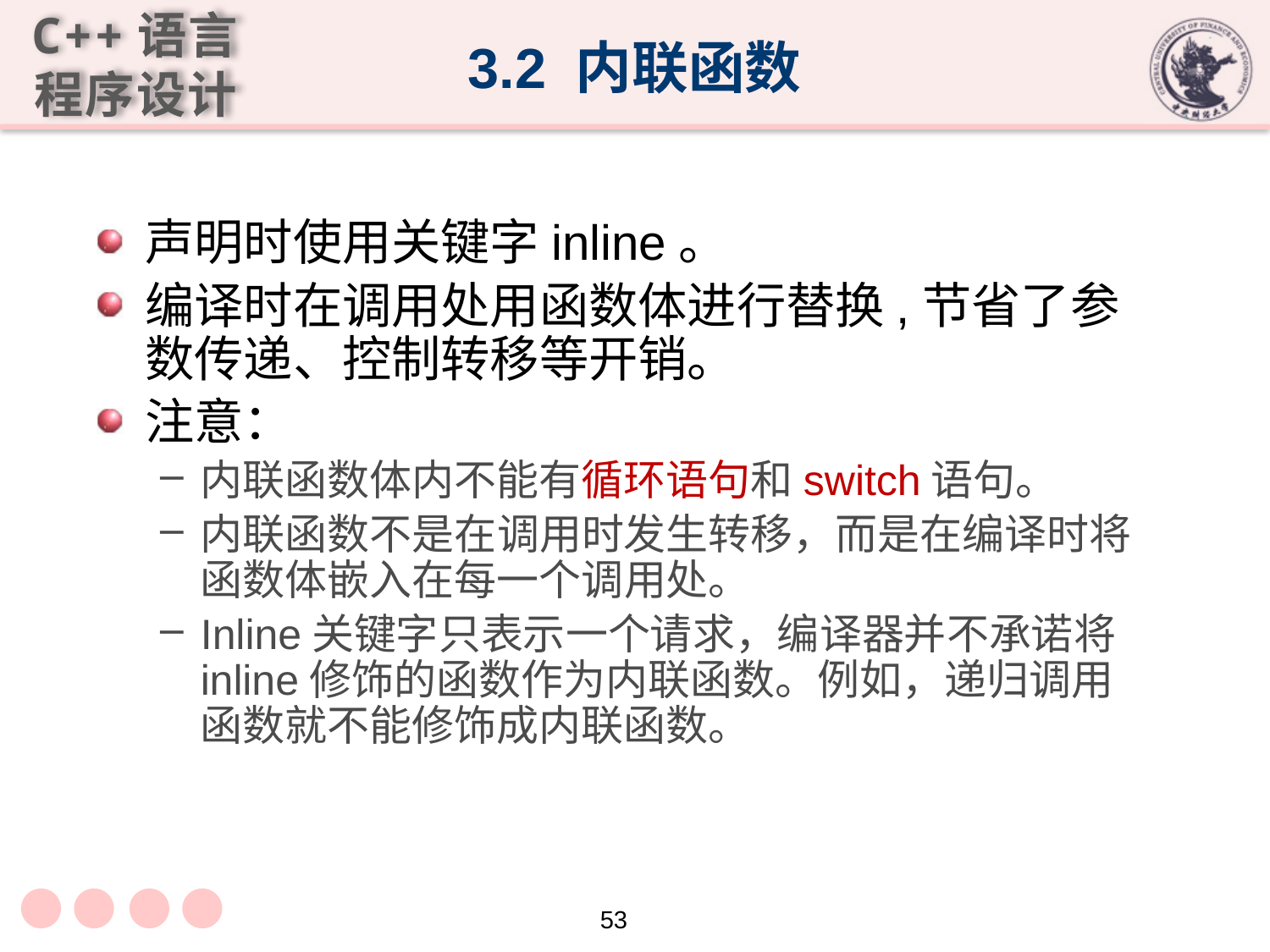

# 3.2 内联函数
声明时使用关键字inline。
编译时在调用处用函数体进行替换,节省了参数传递、控制转移等开销。
注意：
内联函数体内不能有循环语句和switch语句。
内联函数不是在调用时发生转移，而是在编译时将函数体嵌入在每一个调用处。
Inline关键字只表示一个请求，编译器并不承诺将inline修饰的函数作为内联函数。例如，递归调用函数就不能修饰成内联函数。
53